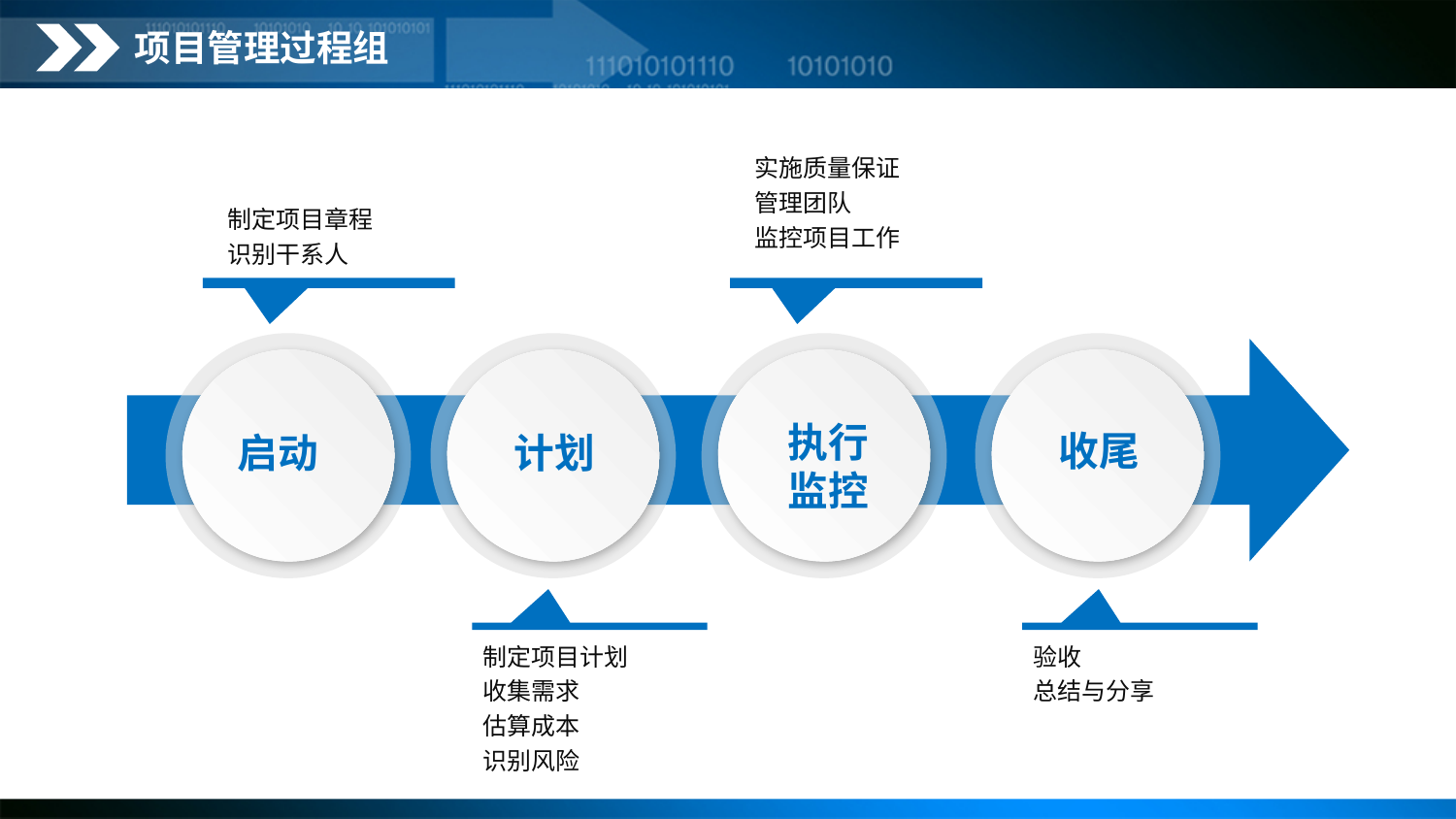

项目管理过程组

实施质量保证
管理团队
监控项目工作
制定项目章程
识别干系人

启动

计划

执行
监控

收尾

制定项目计划
收集需求
估算成本
识别风险
验收
总结与分享